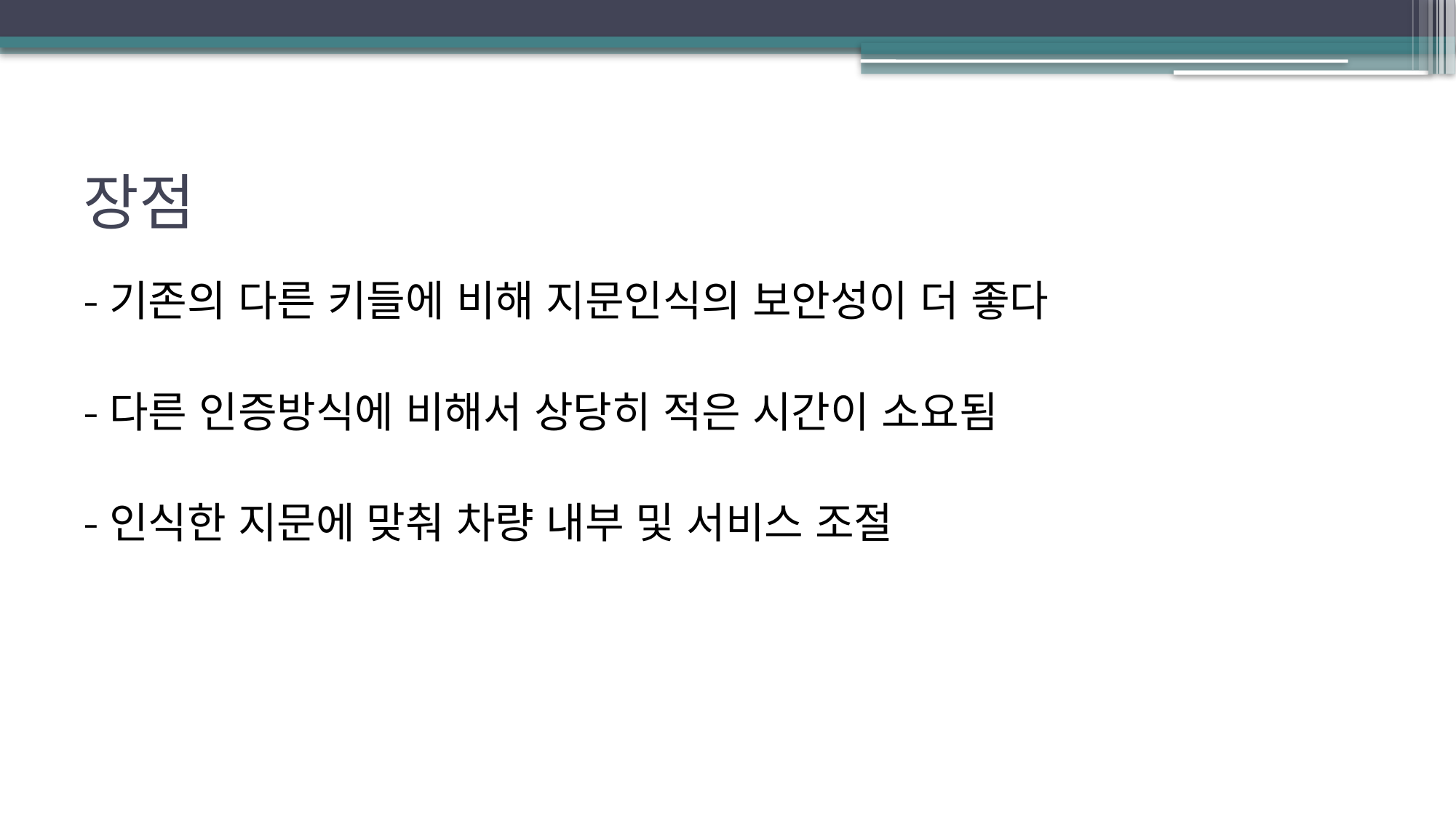

# 장점
-기존의 다른 키들에 비해 지문인식의 보안성이 더 좋다

-다른 인증방식에 비해서 상당히 적은 시간이 소요됨

-인식한 지문에 맞춰 차량 내부 및 서비스 조절